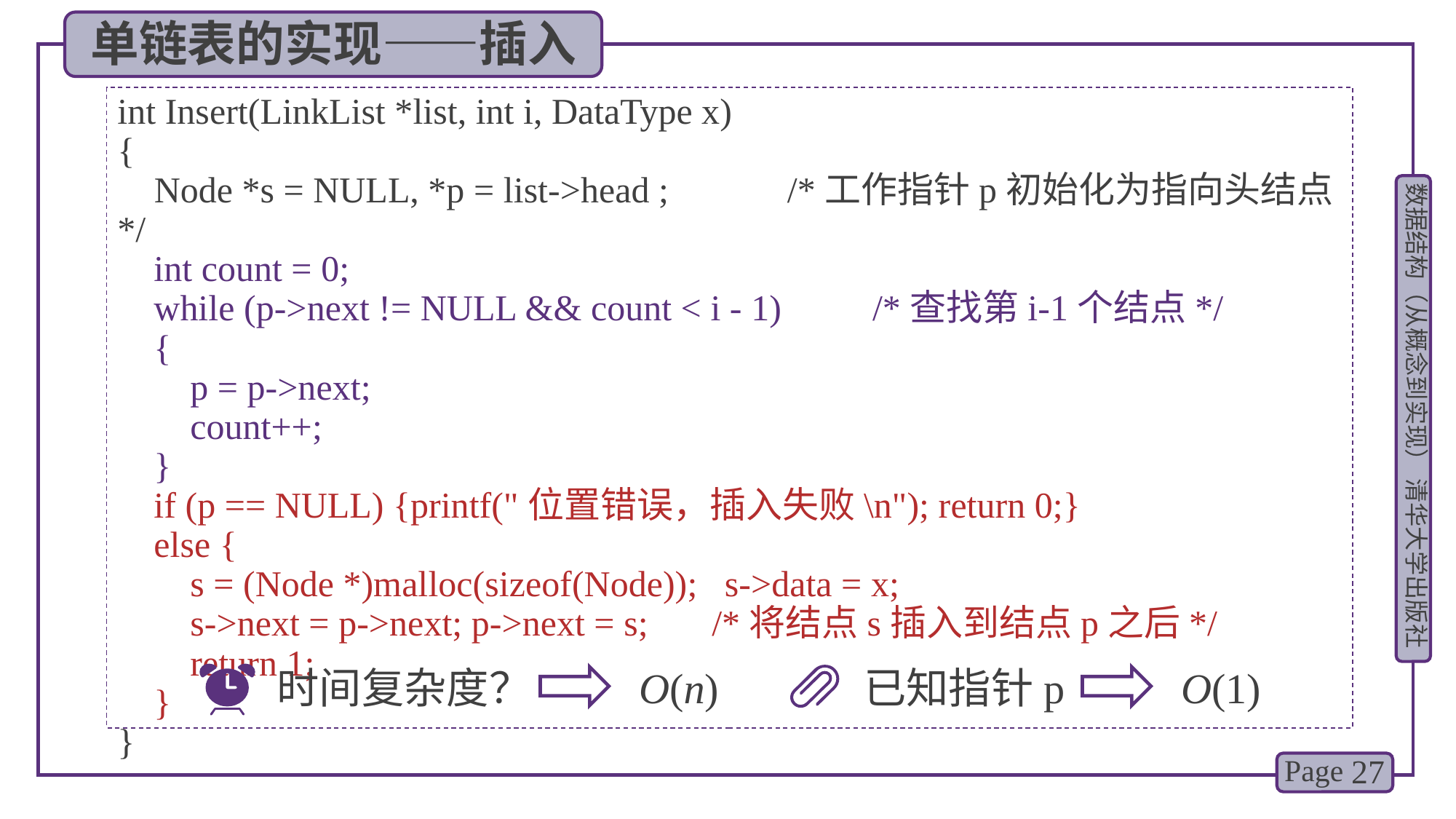

单链表的实现——插入

int Insert(LinkList *list, int i, DataType x)
{
    Node *s = NULL, *p = list->head ;             /*工作指针p初始化为指向头结点*/
    int count = 0;
    while (p->next != NULL && count < i - 1)          /*查找第i-1个结点*/
    {
        p = p->next;
        count++;
    }
    if (p == NULL) {printf("位置错误，插入失败\n"); return 0;}
    else {
        s = (Node *)malloc(sizeof(Node));   s->data = x;
        s->next = p->next; p->next = s;       /*将结点s插入到结点p之后*/
        return 1;
    }
}
时间复杂度？

O(n)

已知指针p

O(1)